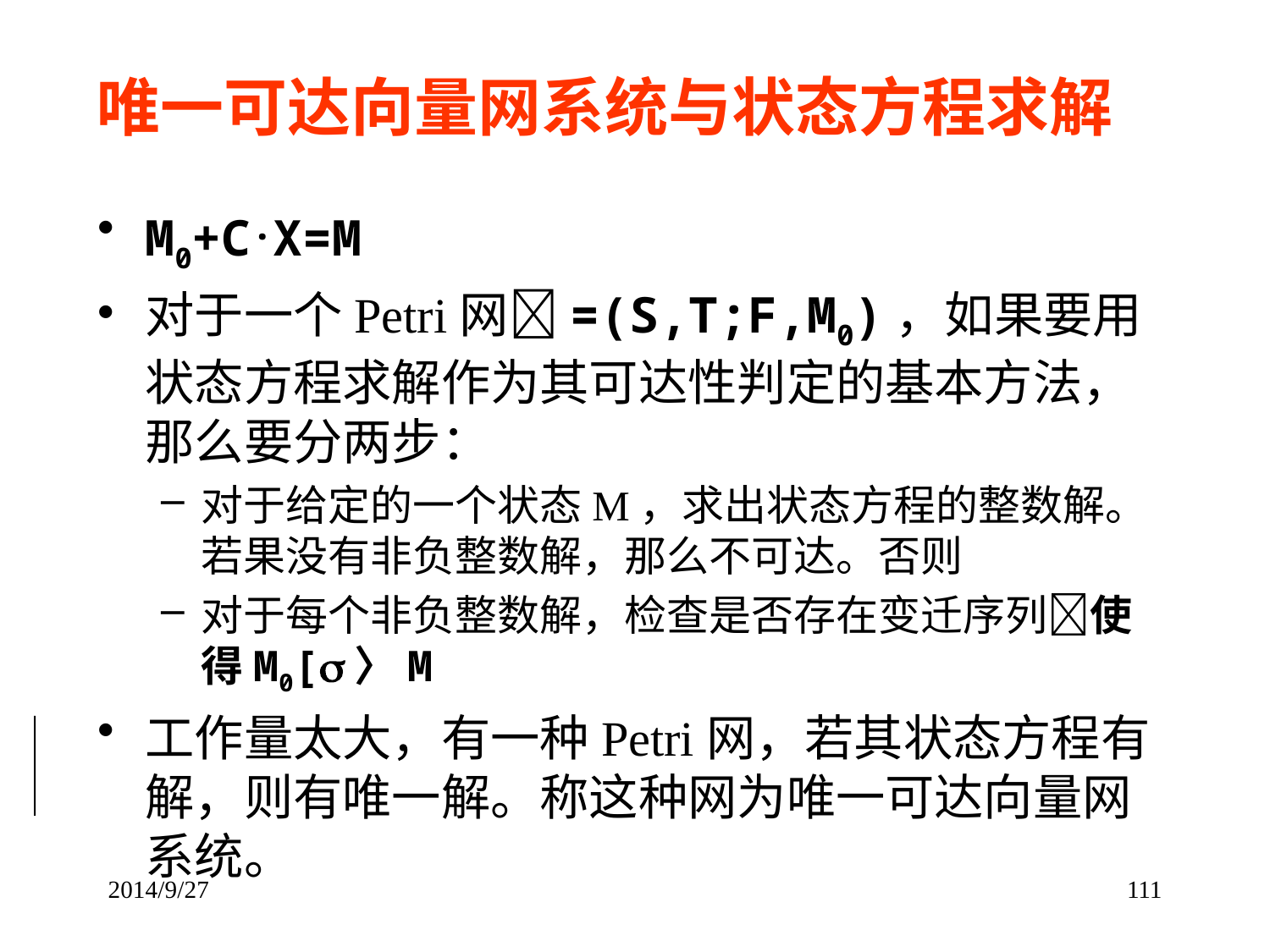

# 唯一可达向量网系统与状态方程求解
M0+C.X=M
对于一个Petri网Σ=(S,T;F,M0)，如果要用状态方程求解作为其可达性判定的基本方法，那么要分两步：
对于给定的一个状态M，求出状态方程的整数解。若果没有非负整数解，那么不可达。否则
对于每个非负整数解，检查是否存在变迁序列σ使得M0[σ〉M
工作量太大，有一种Petri网，若其状态方程有解，则有唯一解。称这种网为唯一可达向量网系统。
2014/9/27
111